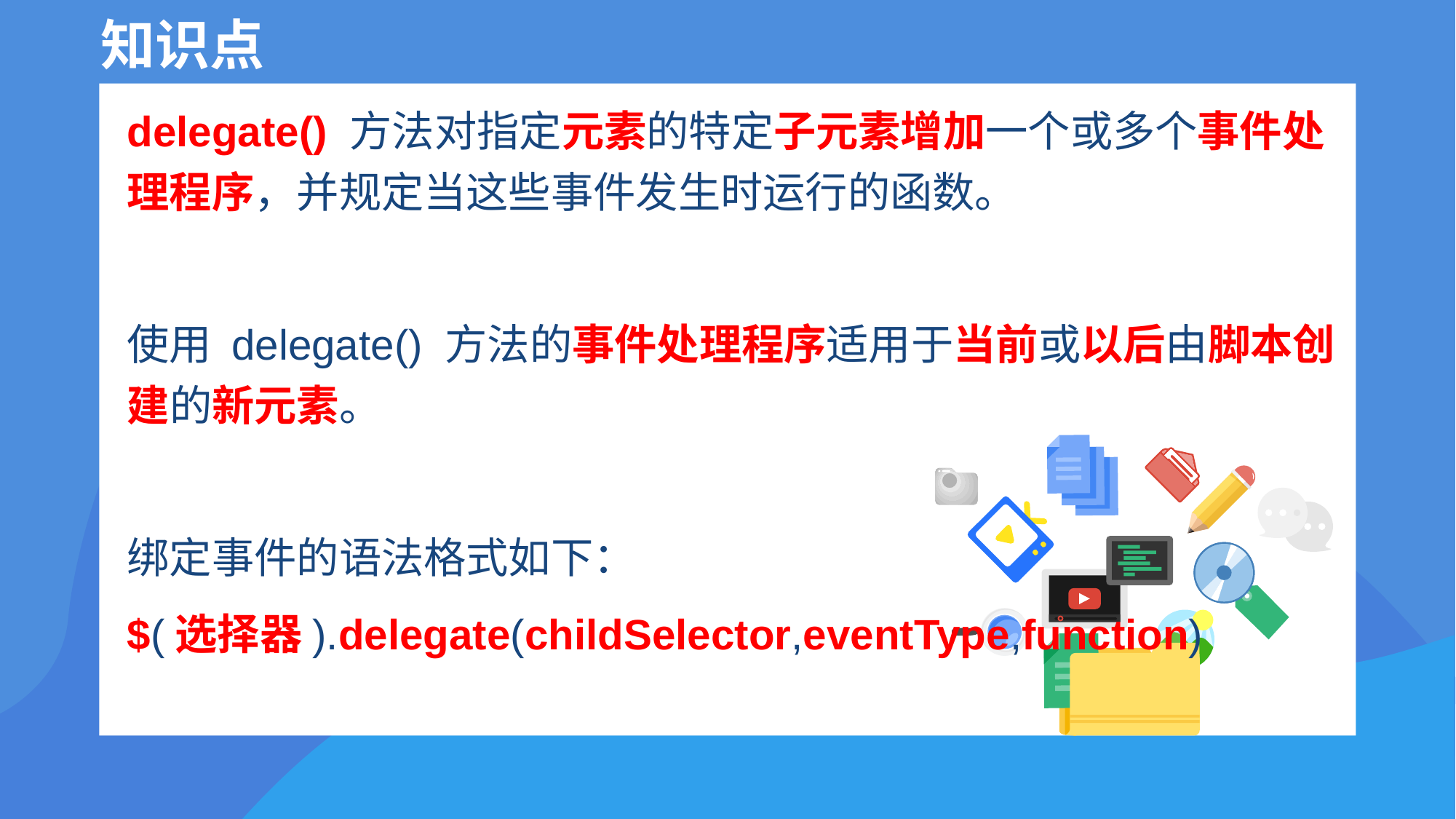

# 知识点
delegate() 方法对指定元素的特定子元素增加一个或多个事件处理程序，并规定当这些事件发生时运行的函数。

使用 delegate() 方法的事件处理程序适用于当前或以后由脚本创建的新元素。

绑定事件的语法格式如下：
$(选择器).delegate(childSelector,eventType,function)